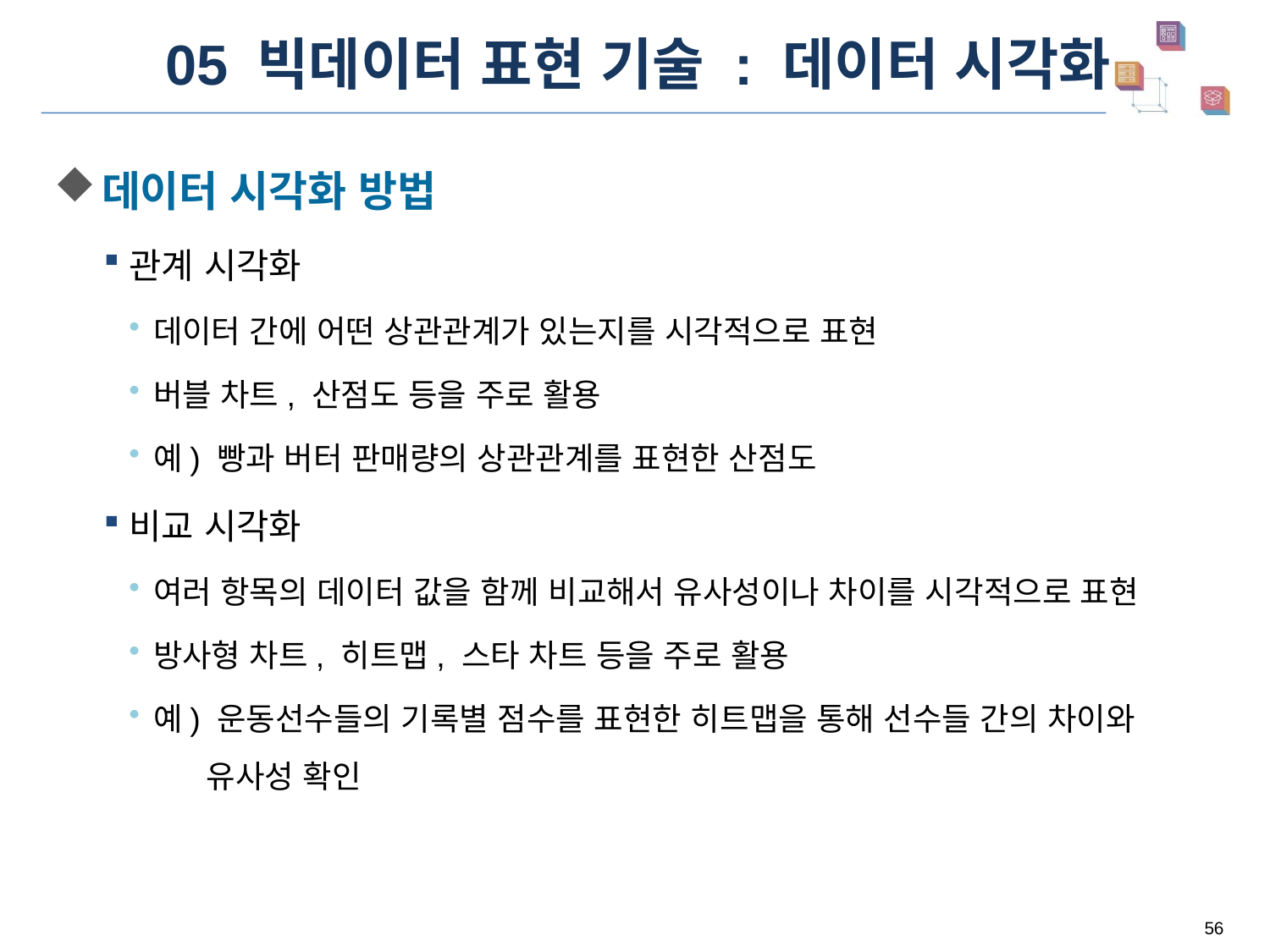

# 05 빅데이터 표현 기술 : 데이터 시각화
데이터 시각화 방법
관계 시각화
데이터 간에 어떤 상관관계가 있는지를 시각적으로 표현
버블 차트, 산점도 등을 주로 활용
예) 빵과 버터 판매량의 상관관계를 표현한 산점도
비교 시각화
여러 항목의 데이터 값을 함께 비교해서 유사성이나 차이를 시각적으로 표현
방사형 차트, 히트맵, 스타 차트 등을 주로 활용
예) 운동선수들의 기록별 점수를 표현한 히트맵을 통해 선수들 간의 차이와
      유사성 확인